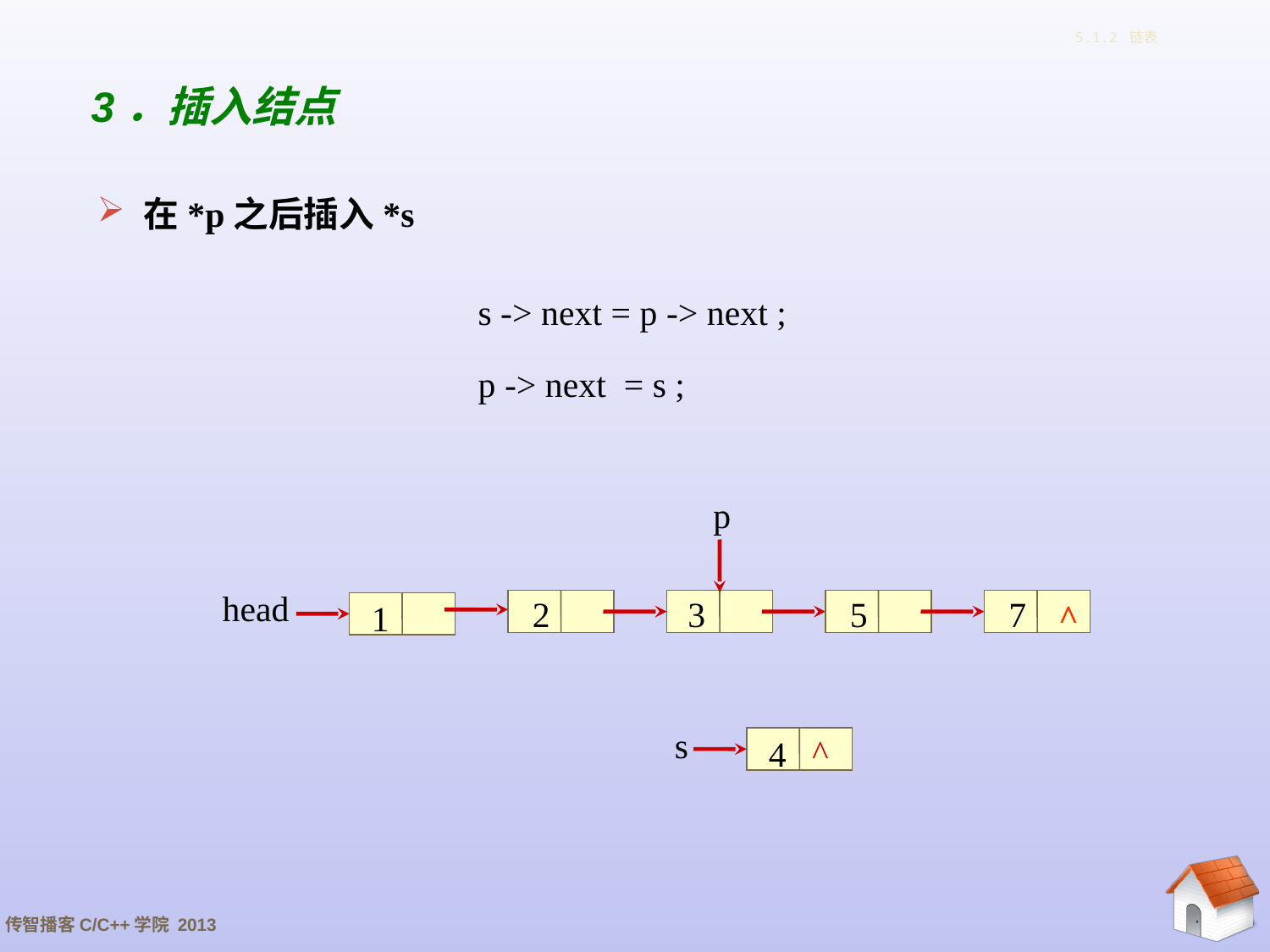

# 5.1.2 链表
3．插入结点
 在*p之后插入*s
s -> next = p -> next ;
p -> next  = s ;
p

head
2

3
5
7

^
1

   s
4

^